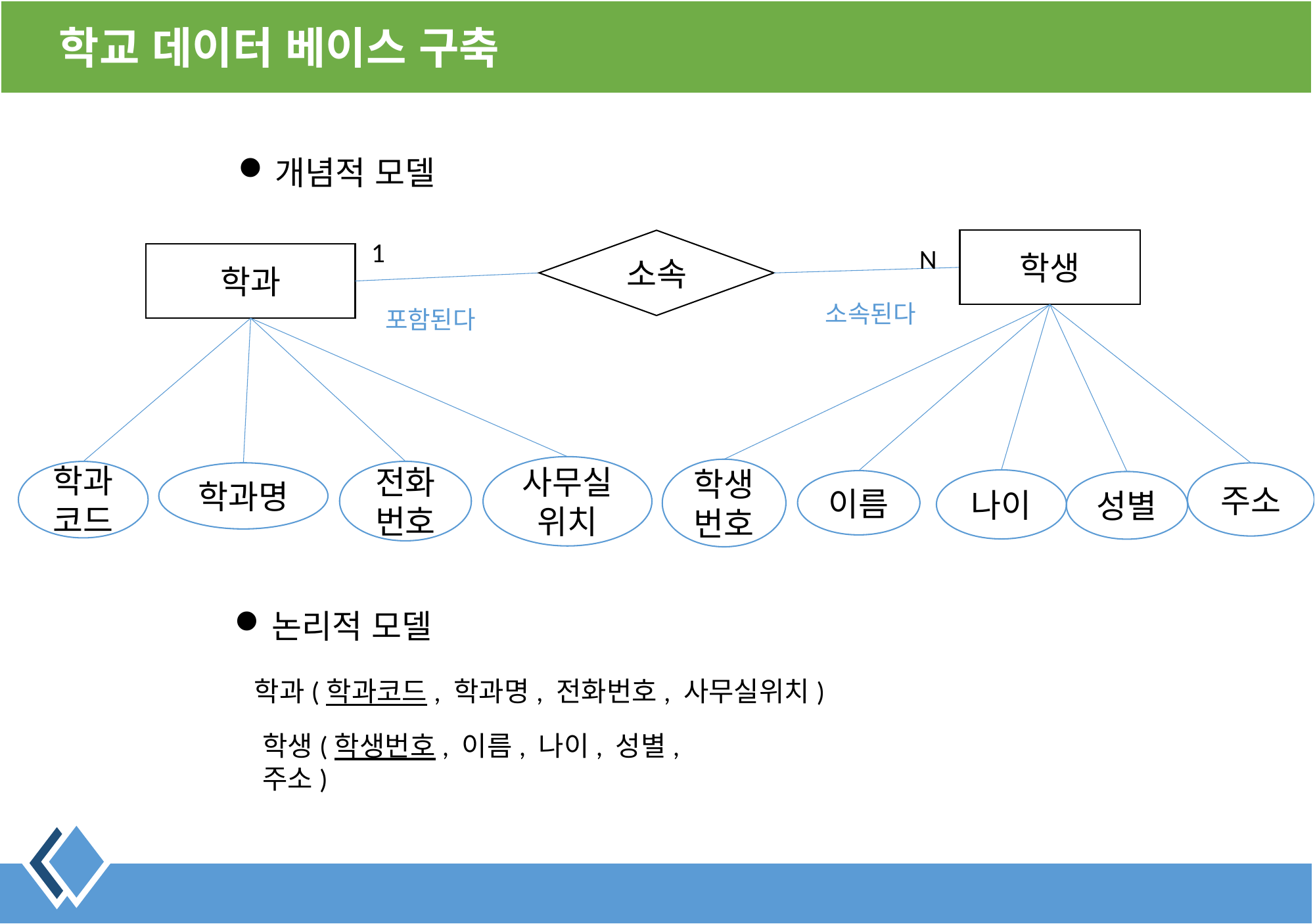

학교 데이터 베이스 구축
개념적 모델
1
학생
소속
N
학과
소속된다
포함된다
사무실위치
학생번호
전화번호
학과코드
학과명
주소
나이
이름
성별
논리적 모델
학과(학과코드, 학과명, 전화번호, 사무실위치)
학생(학생번호, 이름, 나이, 성별, 주소)